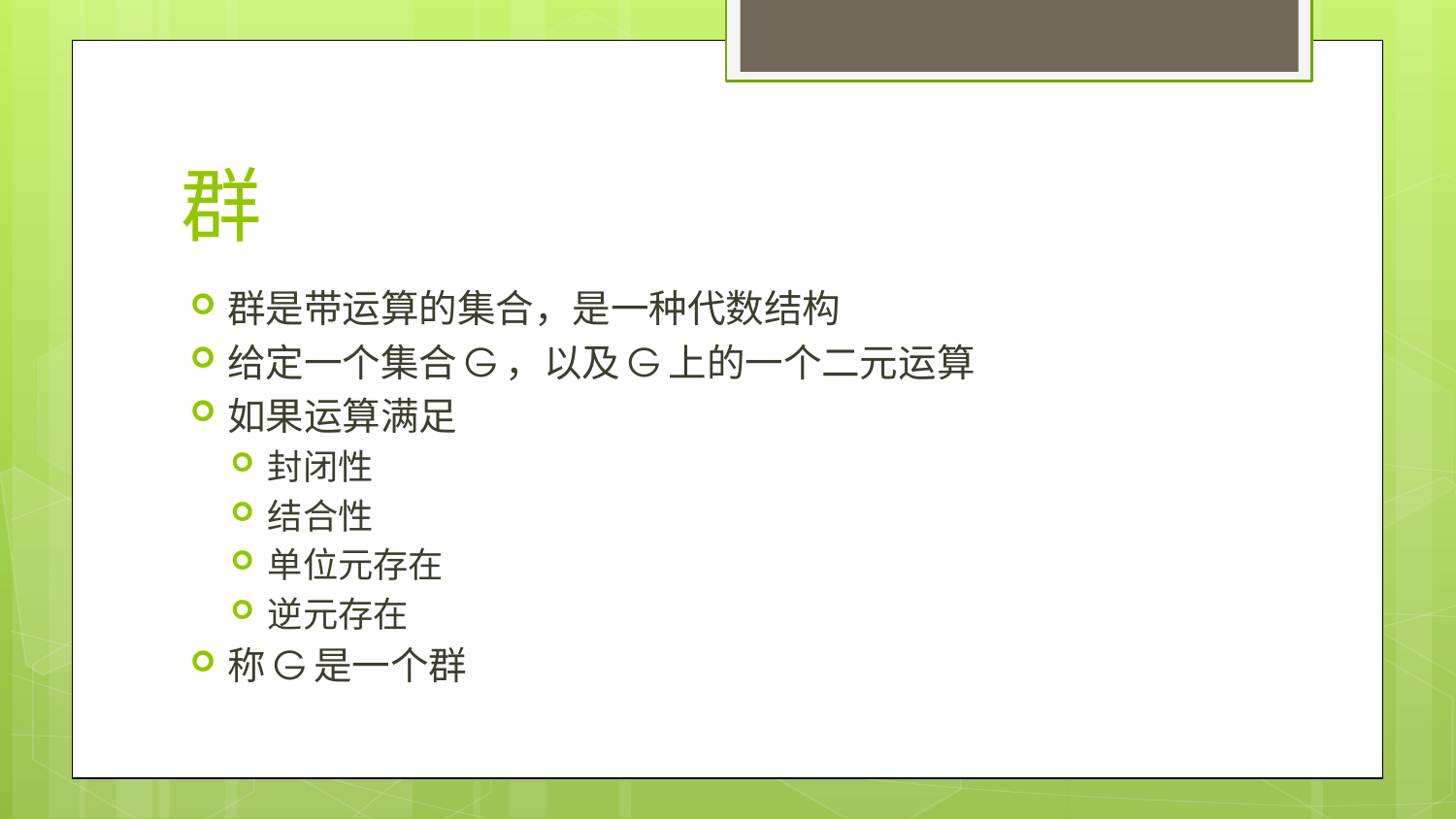

# 群
群是带运算的集合，是一种代数结构
给定一个集合G，以及G上的一个二元运算
如果运算满足
封闭性
结合性
单位元存在
逆元存在
称G是一个群